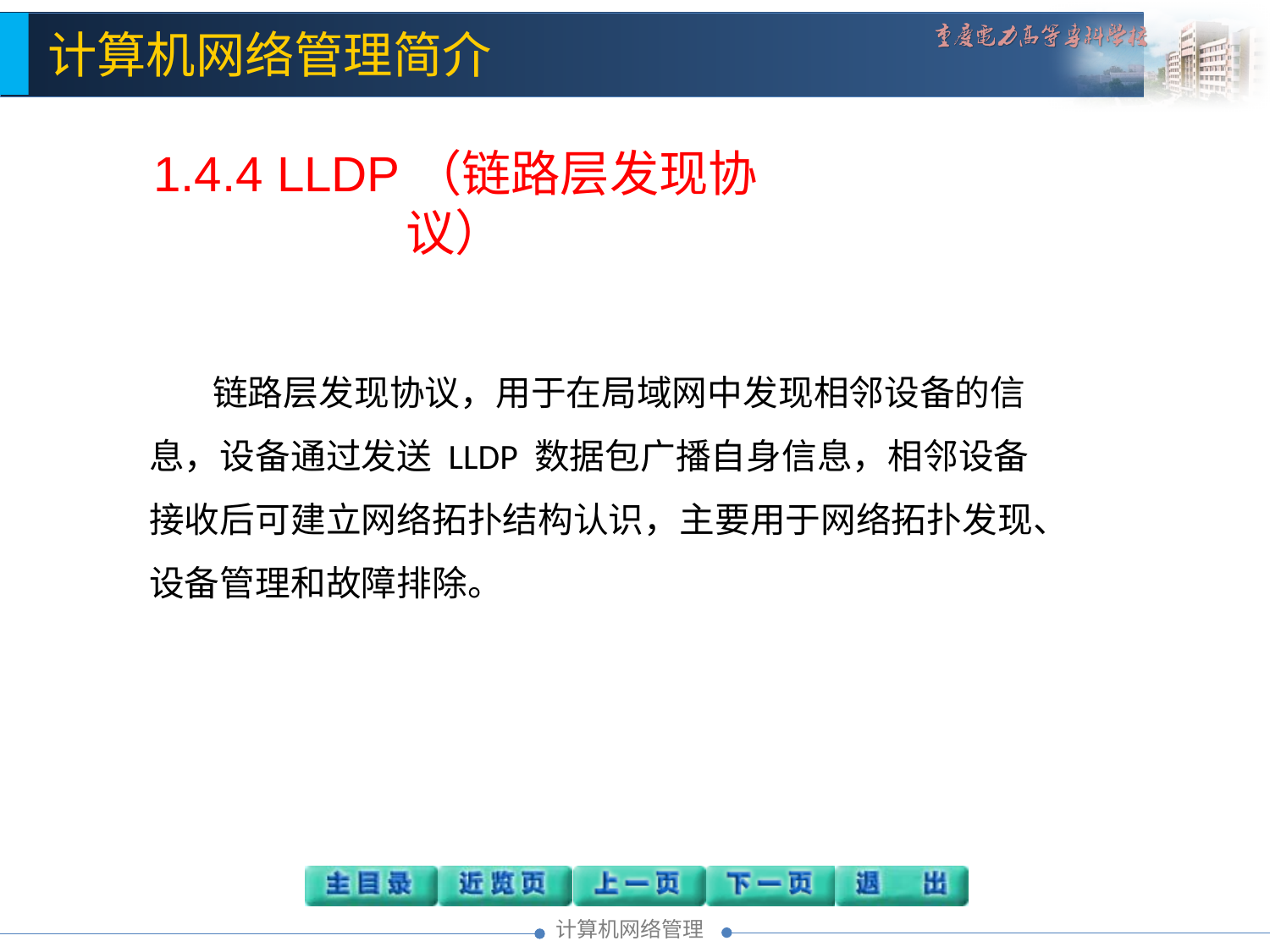

1.4.4 LLDP（链路层发现协议）
链路层发现协议，用于在局域网中发现相邻设备的信息，设备通过发送 LLDP 数据包广播自身信息，相邻设备接收后可建立网络拓扑结构认识，主要用于网络拓扑发现、设备管理和故障排除。